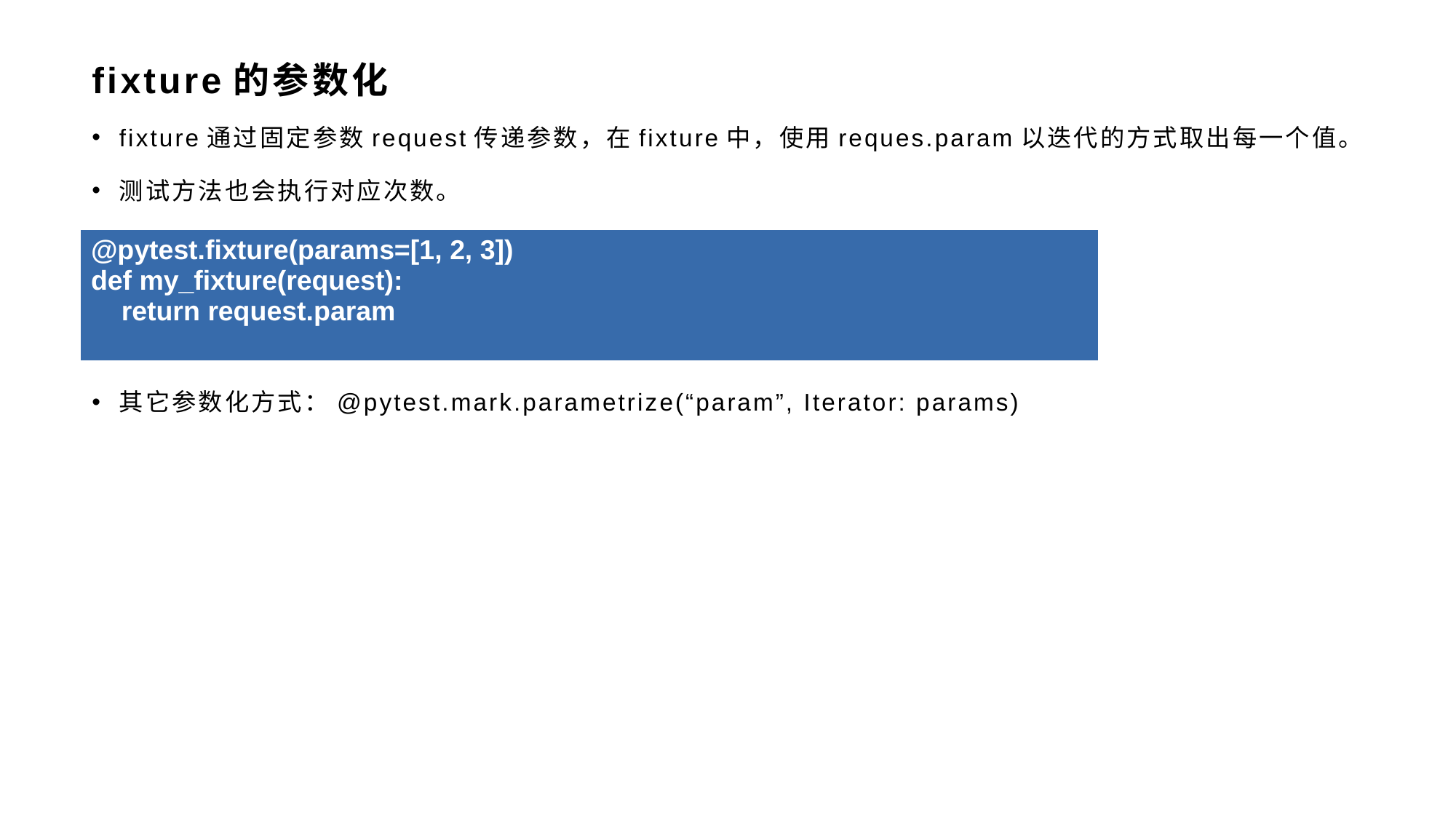

# fixture的参数化
fixture通过固定参数request传递参数，在fixture中，使用reques.param以迭代的方式取出每一个值。
测试方法也会执行对应次数。

其它参数化方式：@pytest.mark.parametrize(“param”, Iterator: params)
| @pytest.fixture(params=[1, 2, 3]) def my\_fixture(request): return request.param |
| --- |